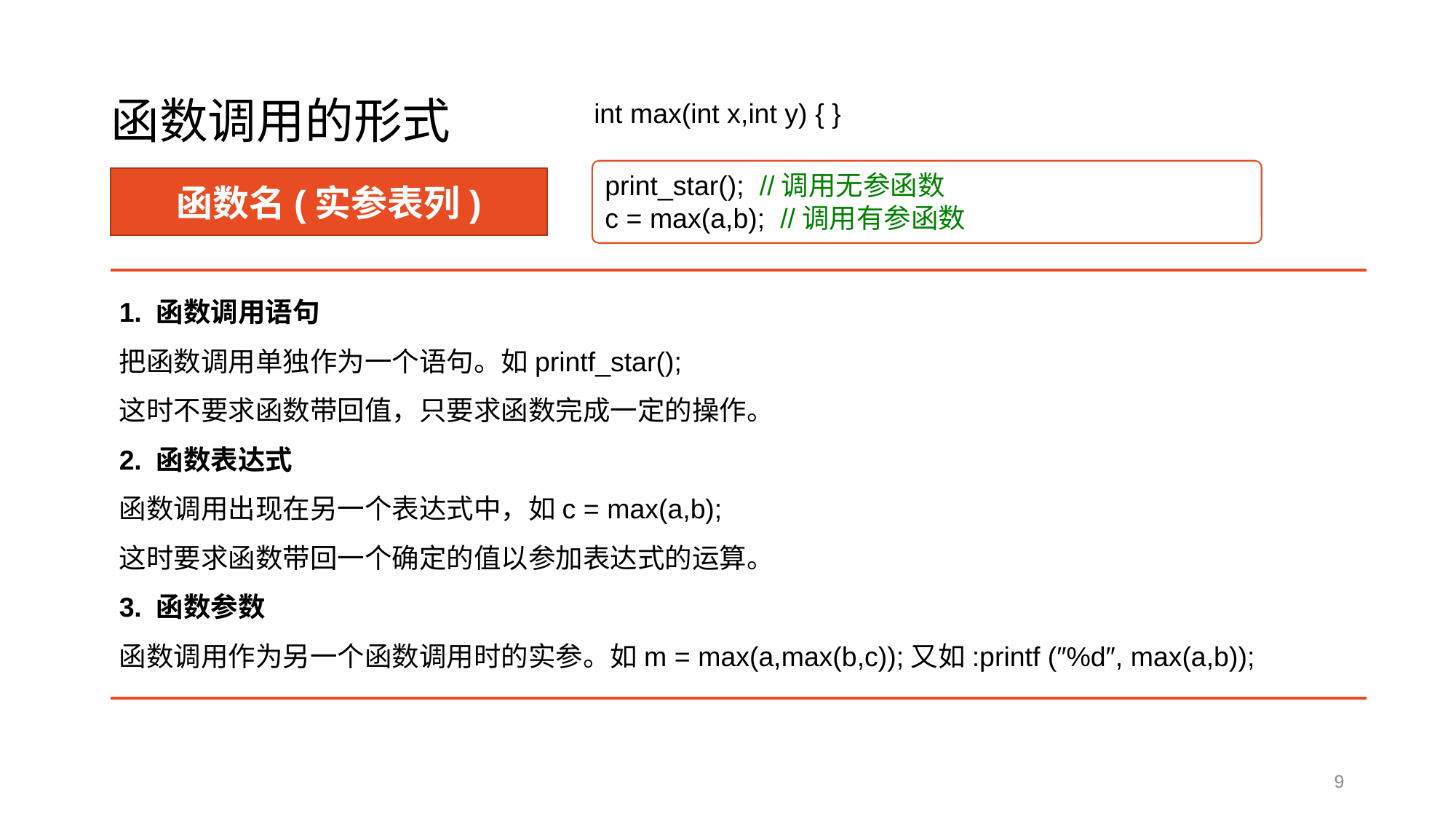

# 函数调用的形式
int max(int x,int y) { }
print_star();  //调用无参函数
c = max(a,b);  //调用有参函数
函数名(实参表列)
1. 函数调用语句
把函数调用单独作为一个语句。如printf_star();
这时不要求函数带回值，只要求函数完成一定的操作。
2. 函数表达式
函数调用出现在另一个表达式中，如c = max(a,b);
这时要求函数带回一个确定的值以参加表达式的运算。
3. 函数参数
函数调用作为另一个函数调用时的实参。如m = max(a,max(b,c));又如:printf (″%d″, max(a,b));
9